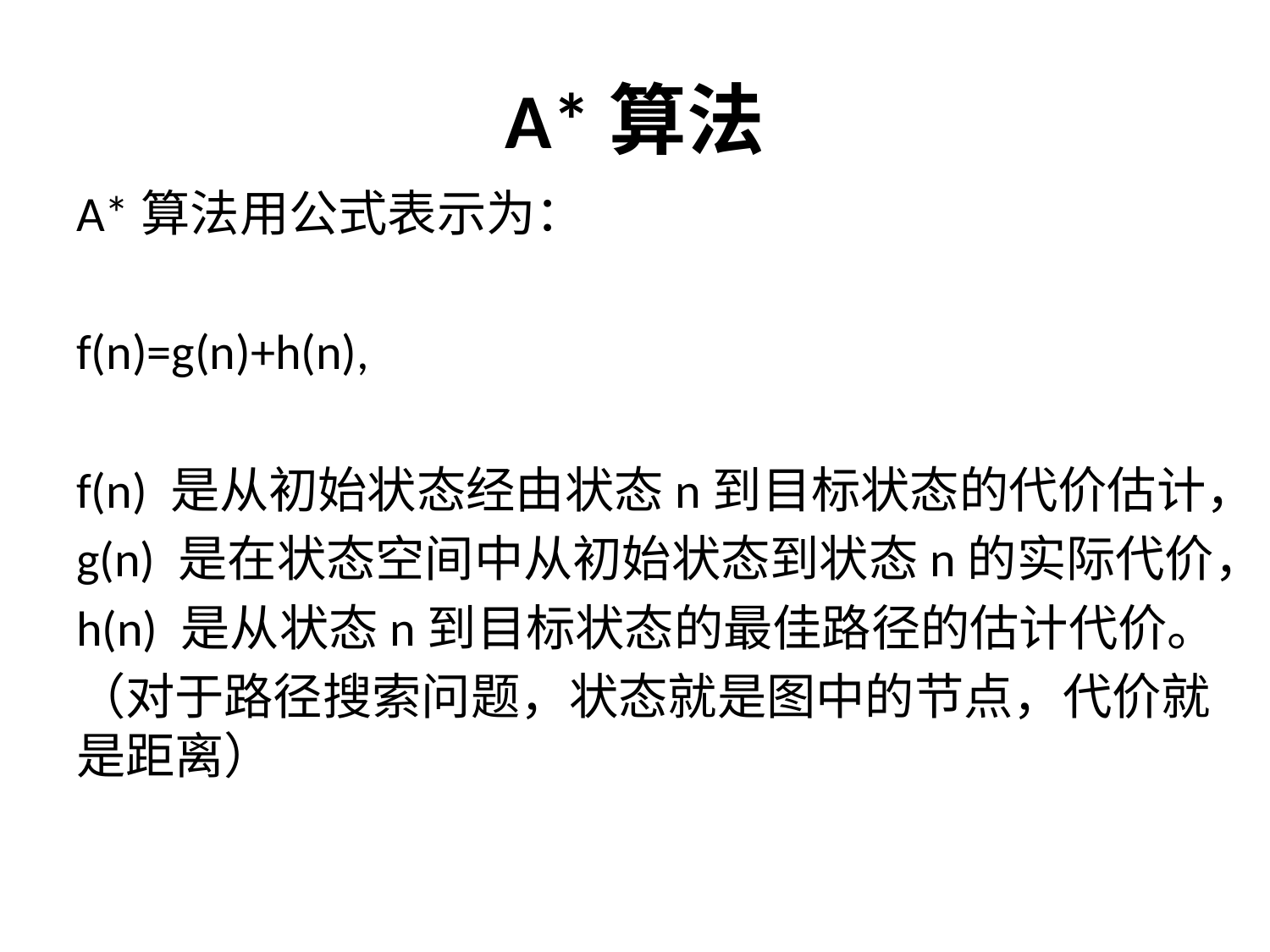

# A*算法
A*算法用公式表示为：

f(n)=g(n)+h(n),

f(n) 是从初始状态经由状态n到目标状态的代价估计，
g(n) 是在状态空间中从初始状态到状态n的实际代价，
h(n) 是从状态n到目标状态的最佳路径的估计代价。
（对于路径搜索问题，状态就是图中的节点，代价就是距离）